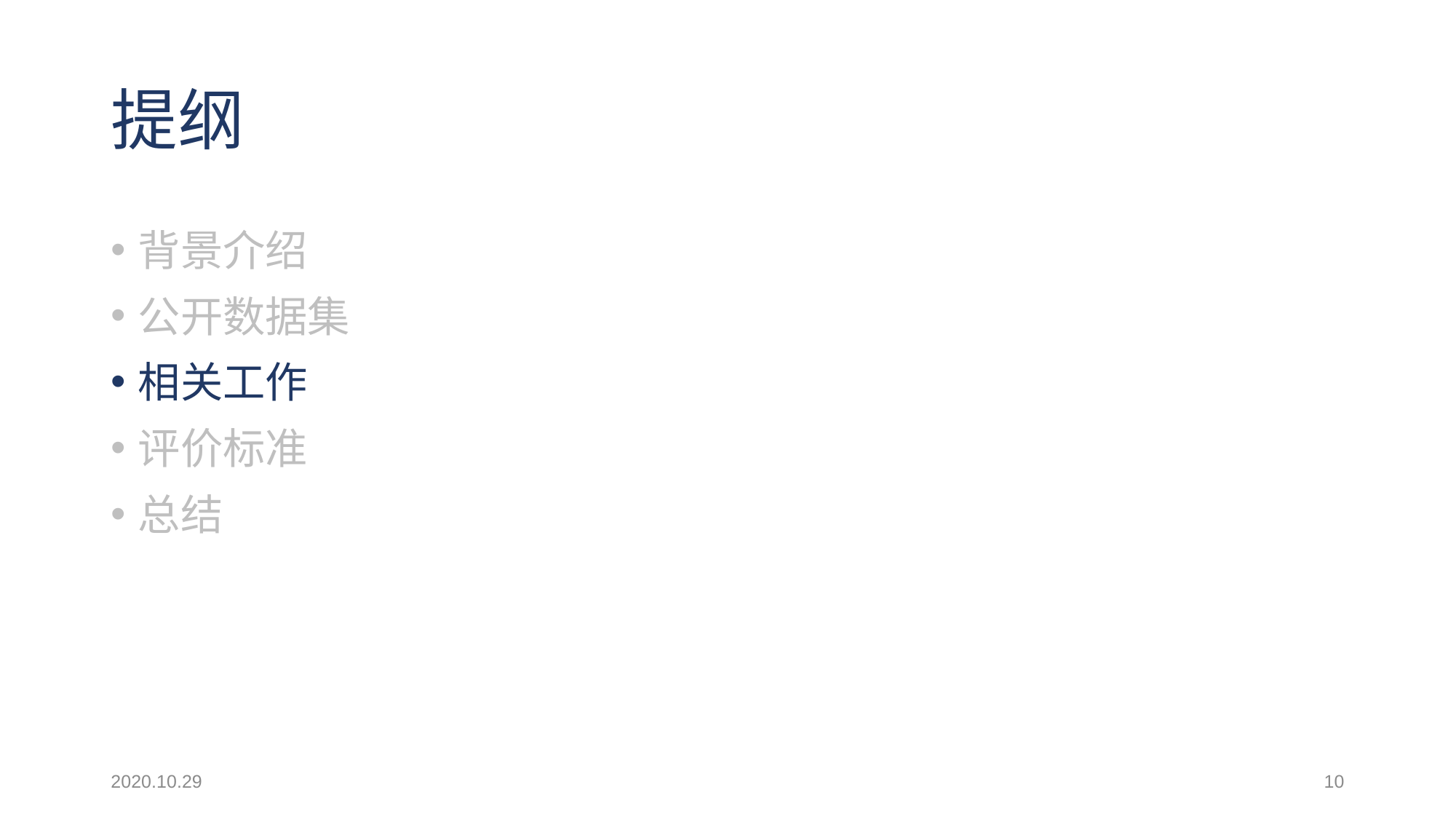

# 提纲
背景介绍
公开数据集
相关工作
评价标准
总结
2020.10.29
10